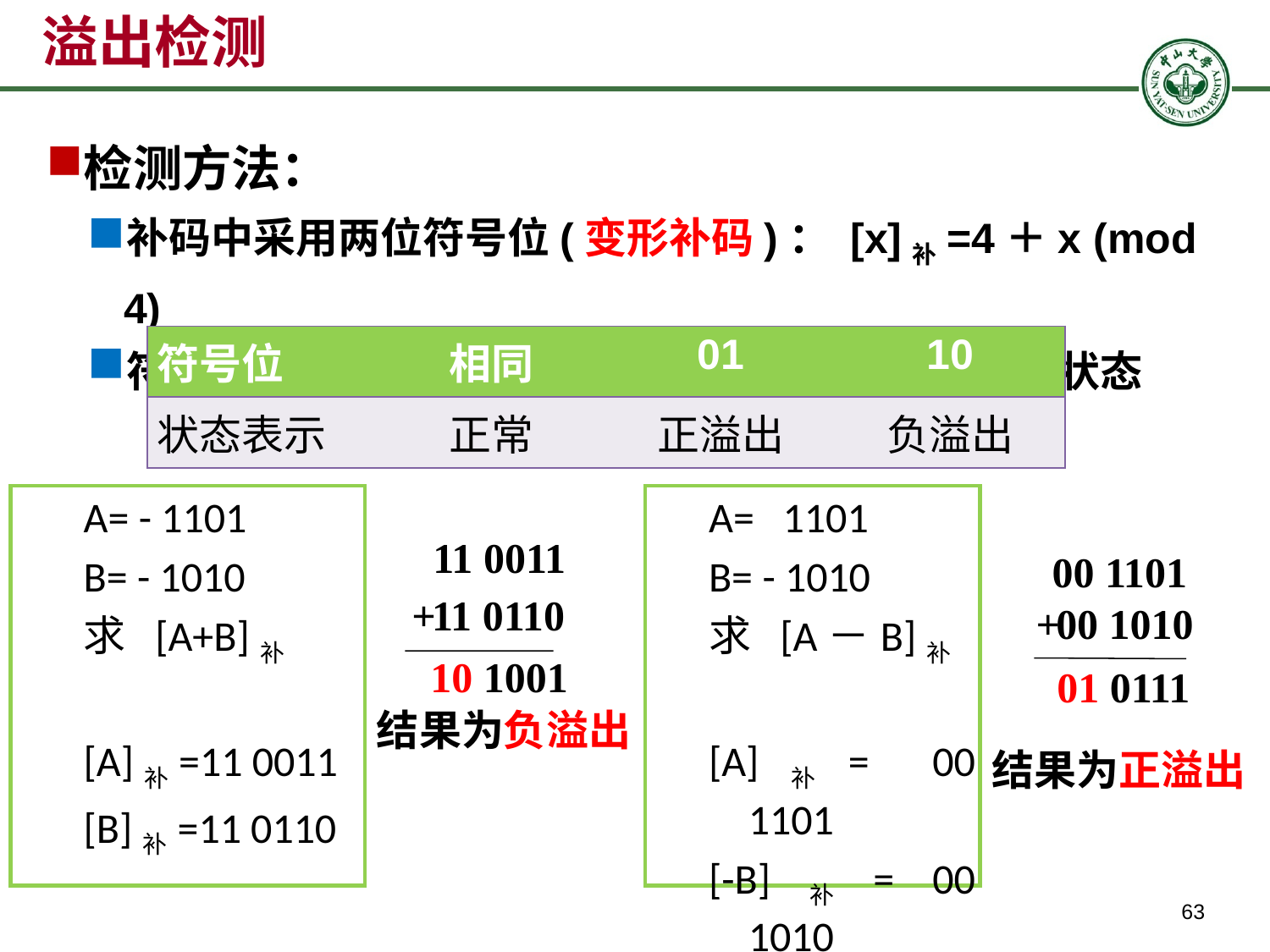

# 溢出检测
检测方法：
补码中采用两位符号位(变形补码)： [x]补=4＋x (mod 4)
符号位仍然参与运算，结果中的两位符号标示溢出状态
| 符号位 | 相同 | 01 | 10 |
| --- | --- | --- | --- |
| 状态表示 | 正常 | 正溢出 | 负溢出 |
A= - 1101
B= - 1010
求  [A+B]补

[A]补=11 0011
[B]补=11 0110

A=   1101
B= - 1010
求  [A－B]补

[A]补=  00 1101
[-B]补= 00 1010

  11 0011

+

11 0110

  10 1001
结果为负溢出
   00 1101

+

00 1010

    01 0111
结果为正溢出